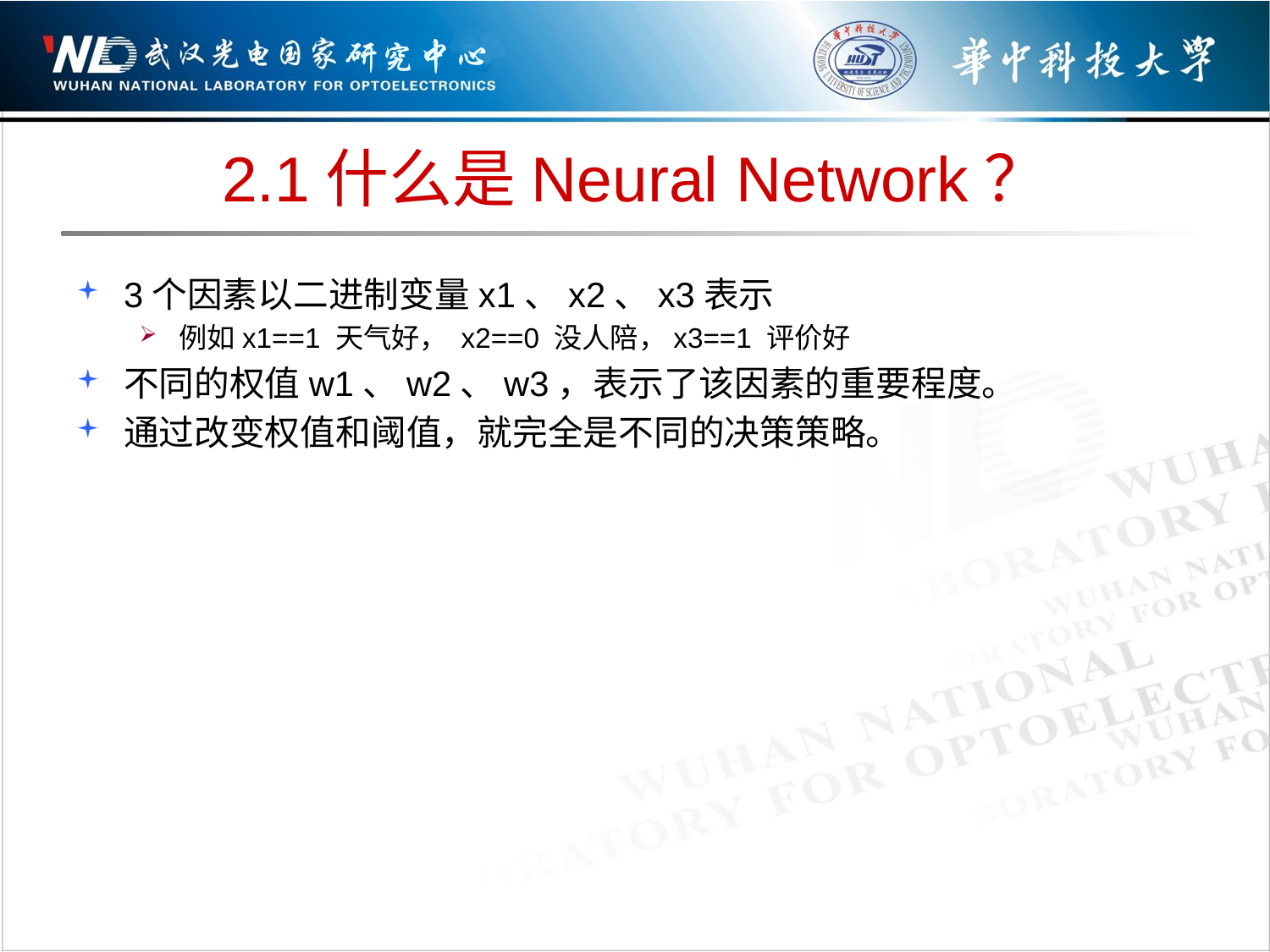

# 2.1什么是Neural Network？
3个因素以二进制变量x1、x2、x3表示
例如x1==1 天气好， x2==0 没人陪，x3==1 评价好
不同的权值w1、w2、w3，表示了该因素的重要程度。
通过改变权值和阈值，就完全是不同的决策策略。